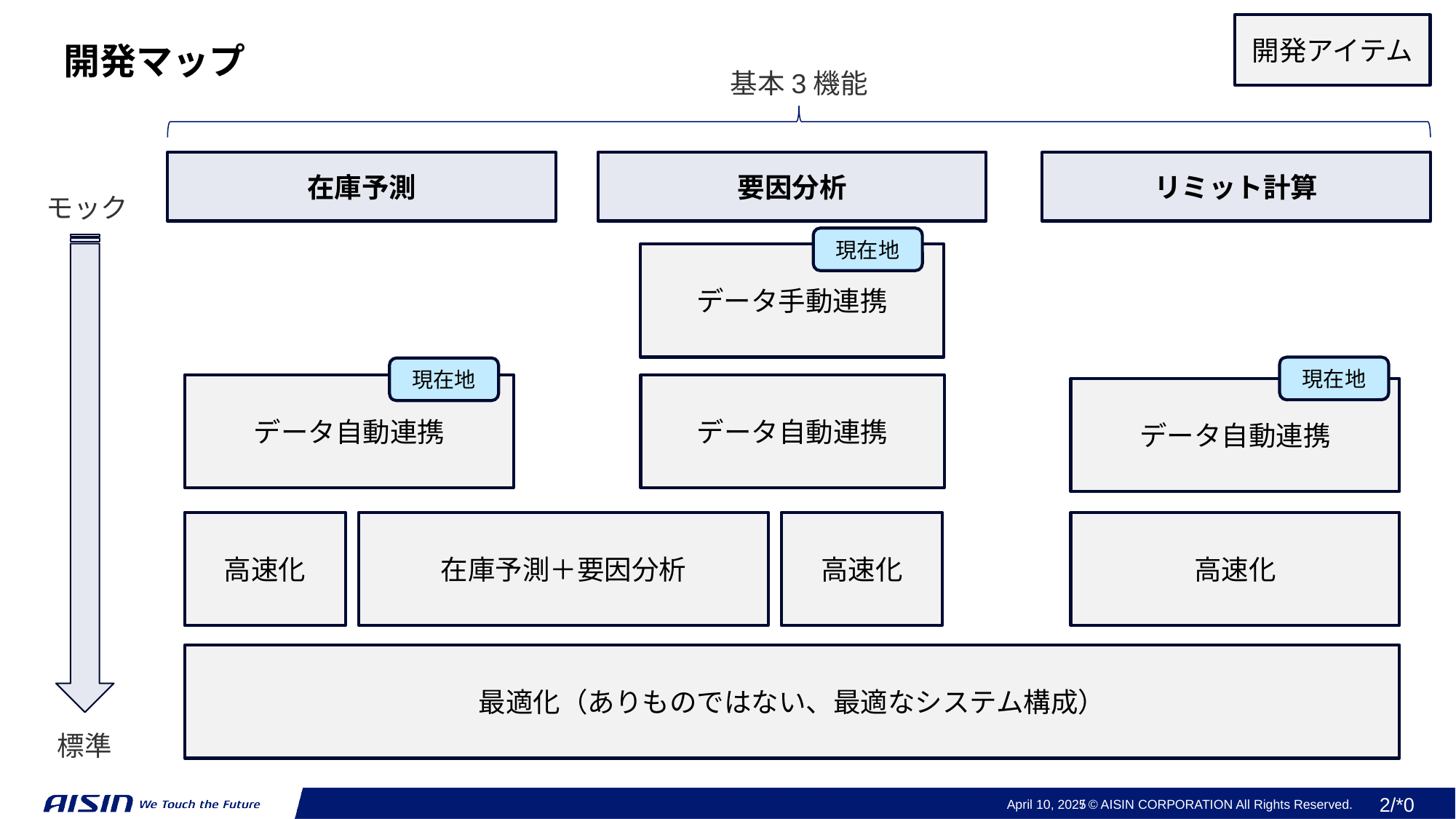

開発アイテム
開発マップ
基本3機能

在庫予測
要因分析
リミット計算
モック
現在地
データ手動連携
現在地
現在地
データ自動連携
データ自動連携
データ自動連携

高速化
高速化
高速化
在庫予測＋要因分析
最適化（ありものではない、最適なシステム構成）
標準
April 10, 2025